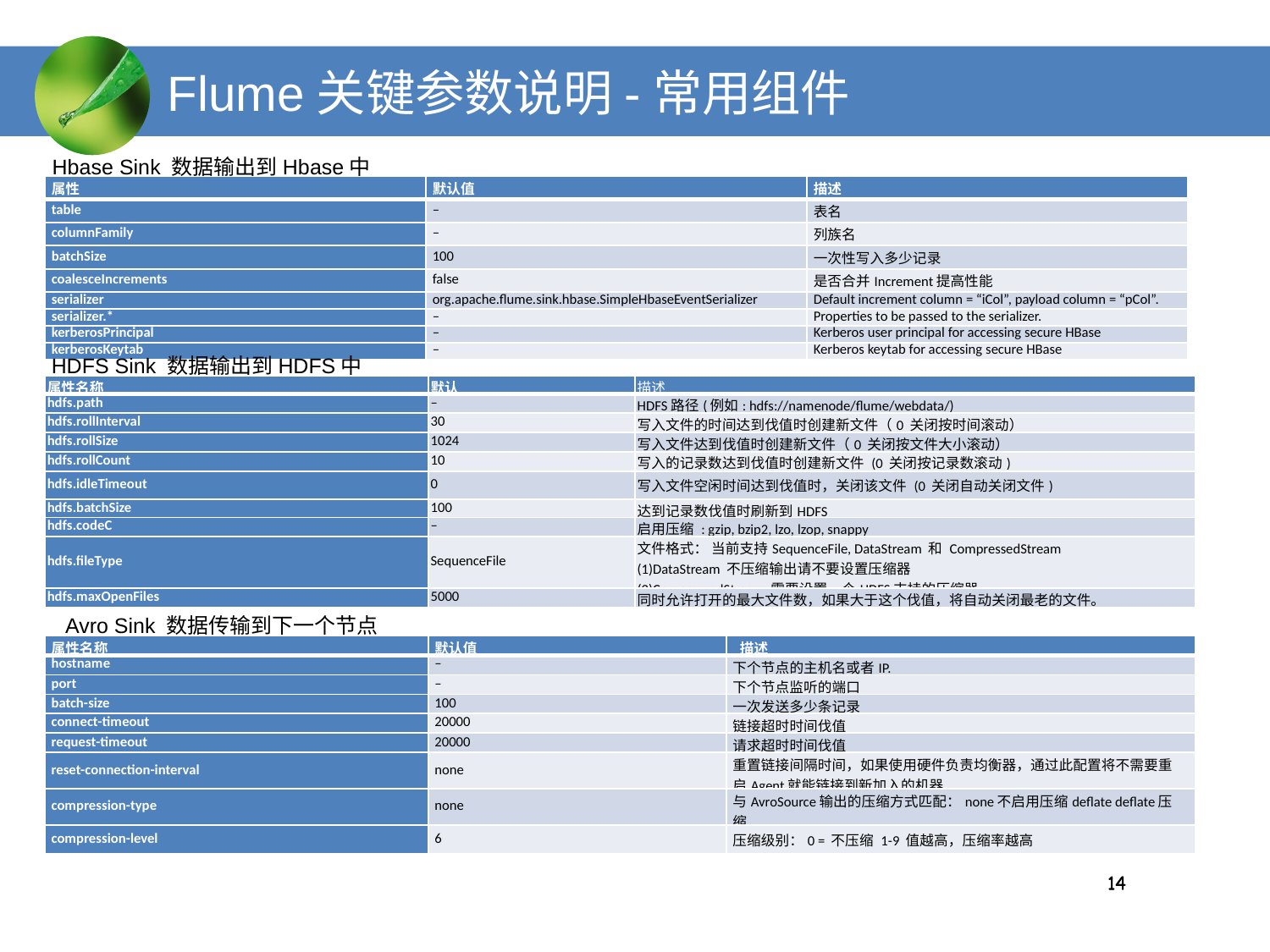

# Flume关键参数说明-常用组件
Hbase Sink 数据输出到Hbase中
| 属性 | 默认值 | 描述 |
| --- | --- | --- |
| table | – | 表名 |
| columnFamily | – | 列族名 |
| batchSize | 100 | 一次性写入多少记录 |
| coalesceIncrements | false | 是否合并Increment提高性能 |
| serializer | org.apache.flume.sink.hbase.SimpleHbaseEventSerializer | Default increment column = “iCol”, payload column = “pCol”. |
| serializer.\* | – | Properties to be passed to the serializer. |
| kerberosPrincipal | – | Kerberos user principal for accessing secure HBase |
| kerberosKeytab | – | Kerberos keytab for accessing secure HBase |
HDFS Sink 数据输出到HDFS中
| 属性名称 | 默认 | 描述 |
| --- | --- | --- |
| hdfs.path | – | HDFS路径(例如: hdfs://namenode/flume/webdata/) |
| hdfs.rollInterval | 30 | 写入文件的时间达到伐值时创建新文件（0 关闭按时间滚动） |
| hdfs.rollSize | 1024 | 写入文件达到伐值时创建新文件（0 关闭按文件大小滚动） |
| hdfs.rollCount | 10 | 写入的记录数达到伐值时创建新文件 (0 关闭按记录数滚动) |
| hdfs.idleTimeout | 0 | 写入文件空闲时间达到伐值时，关闭该文件 (0 关闭自动关闭文件) |
| hdfs.batchSize | 100 | 达到记录数伐值时刷新到HDFS |
| hdfs.codeC | – | 启用压缩 : gzip, bzip2, lzo, lzop, snappy |
| hdfs.fileType | SequenceFile | 文件格式： 当前支持SequenceFile, DataStream 和 CompressedStream  (1)DataStream 不压缩输出请不要设置压缩器 (2)CompressedStream 需要设置一个HDFS支持的压缩器 |
| hdfs.maxOpenFiles | 5000 | 同时允许打开的最大文件数，如果大于这个伐值，将自动关闭最老的文件。 |
Avro Sink 数据传输到下一个节点
| 属性名称 | 默认值 | 描述 |
| --- | --- | --- |
| hostname | – | 下个节点的主机名或者IP. |
| port | – | 下个节点监听的端口 |
| batch-size | 100 | 一次发送多少条记录 |
| connect-timeout | 20000 | 链接超时时间伐值 |
| request-timeout | 20000 | 请求超时时间伐值 |
| reset-connection-interval | none | 重置链接间隔时间，如果使用硬件负责均衡器，通过此配置将不需要重启Agent就能链接到新加入的机器 |
| compression-type | none | 与AvroSource输出的压缩方式匹配：none不启用压缩deflate deflate压缩 |
| compression-level | 6 | 压缩级别：0 = 不压缩 1-9 值越高，压缩率越高 |